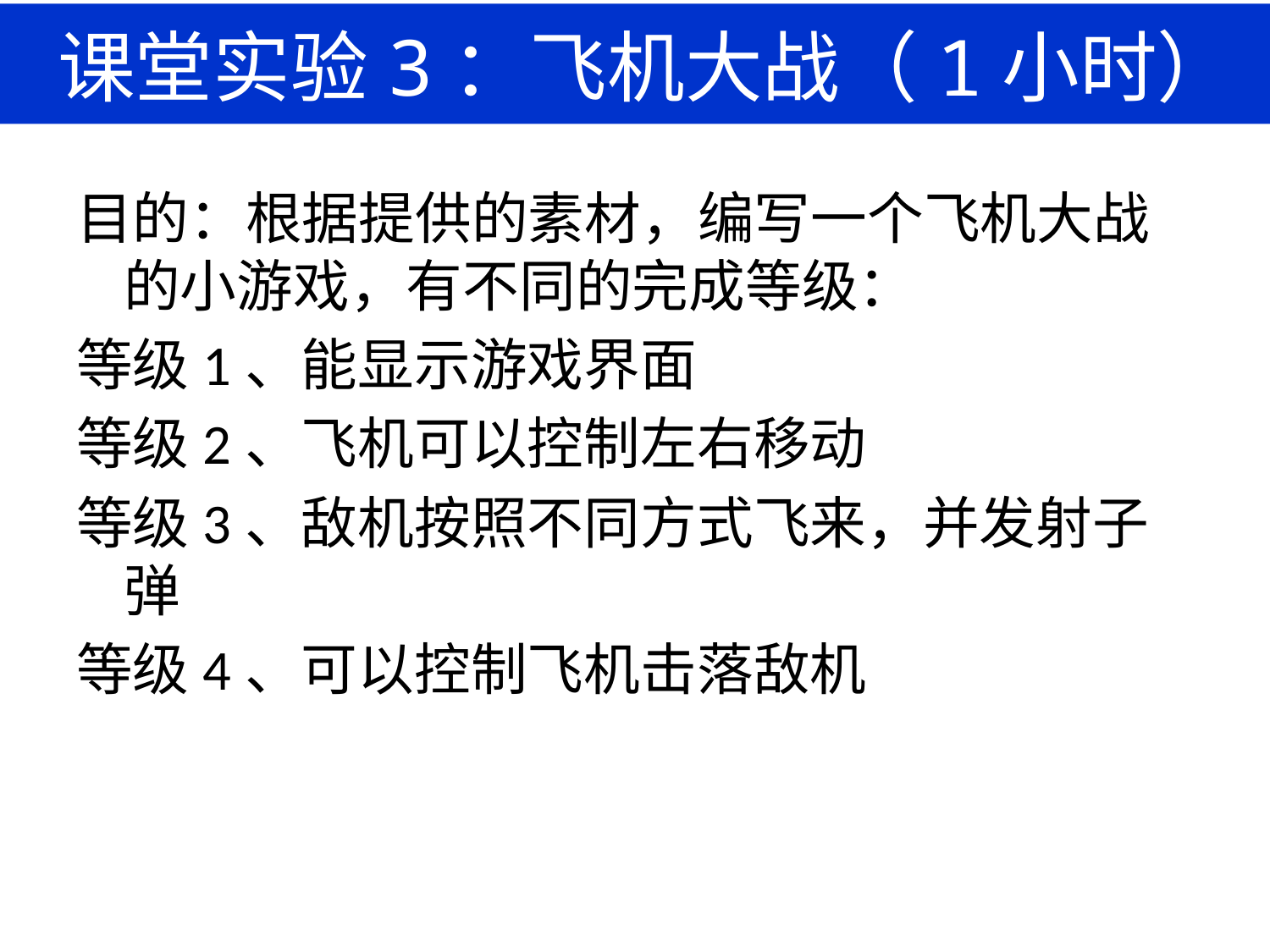

# 课堂实验3：飞机大战（1小时）
目的：根据提供的素材，编写一个飞机大战的小游戏，有不同的完成等级：
等级1、能显示游戏界面
等级2、飞机可以控制左右移动
等级3、敌机按照不同方式飞来，并发射子弹
等级4、可以控制飞机击落敌机